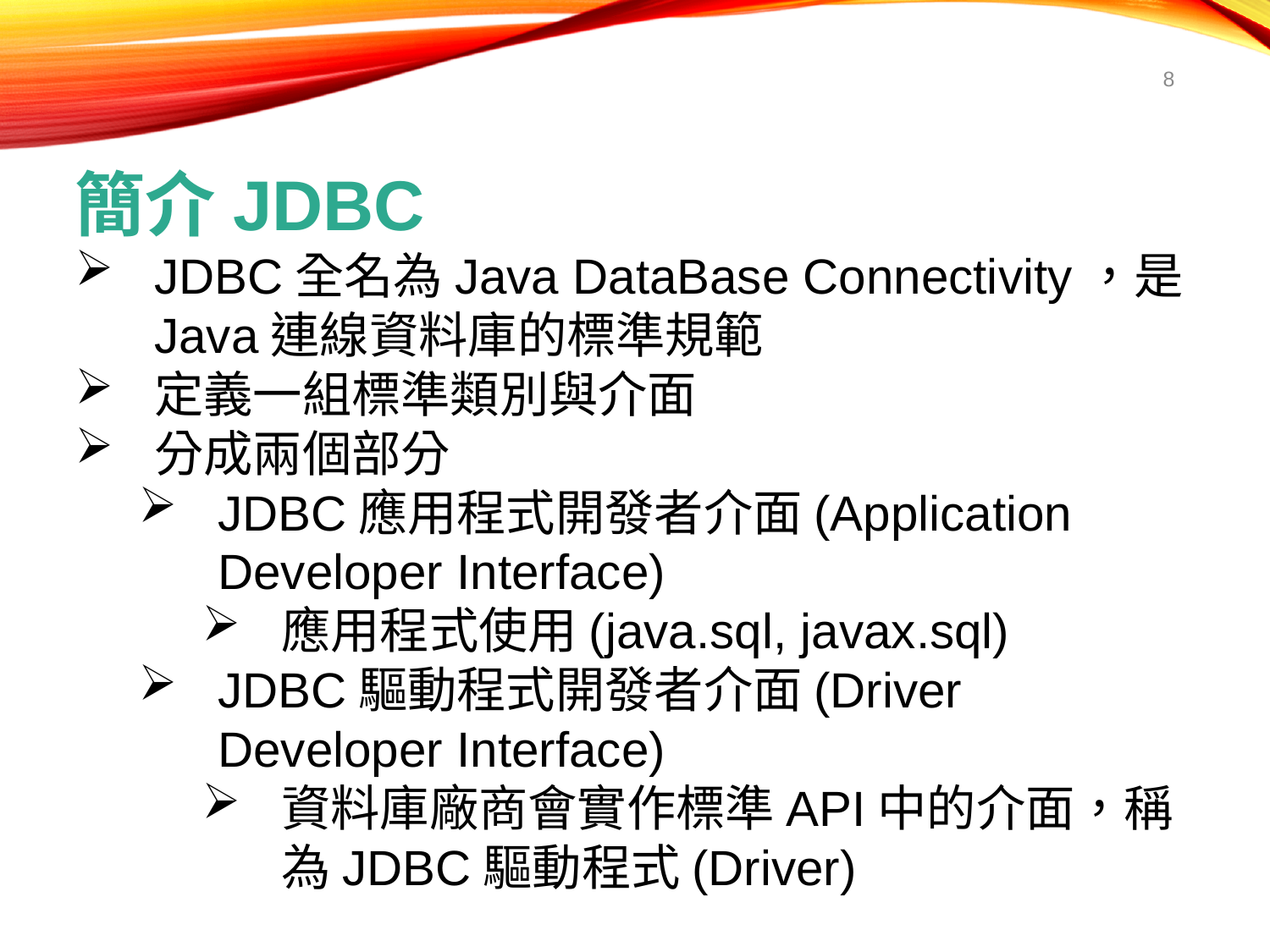

8
簡介JDBC
JDBC全名為Java DataBase Connectivity，是Java連線資料庫的標準規範
定義一組標準類別與介面
分成兩個部分
JDBC應用程式開發者介面(Application Developer Interface)
應用程式使用(java.sql, javax.sql)
JDBC驅動程式開發者介面(Driver Developer Interface)
資料庫廠商會實作標準API中的介面，稱為JDBC驅動程式(Driver)